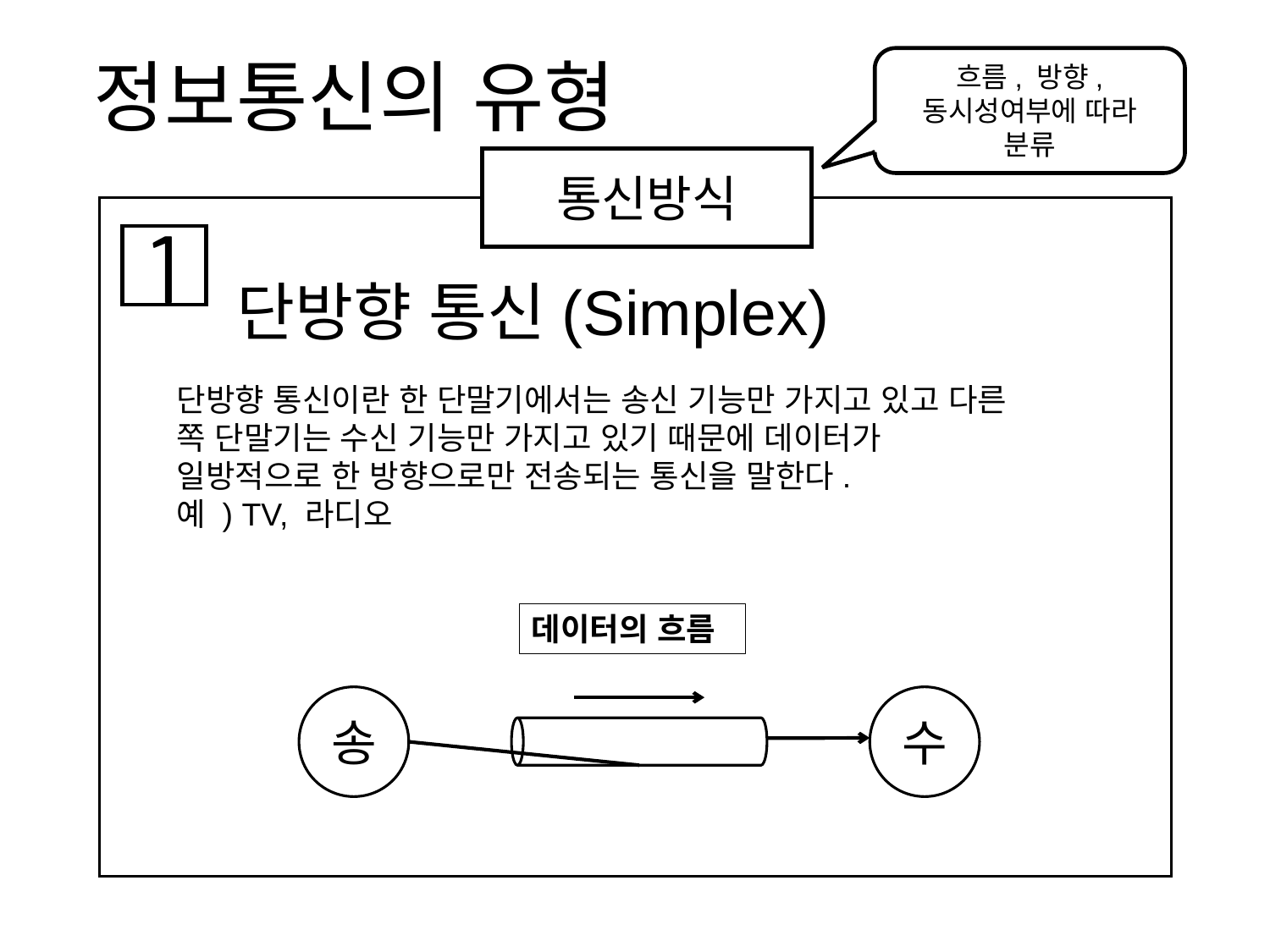

정보통신의 유형
흐름, 방향,
동시성여부에 따라 분류
통신방식

1
 단방향 통신(Simplex)
단방향 통신이란 한 단말기에서는 송신 기능만 가지고 있고 다른
쪽 단말기는 수신 기능만 가지고 있기 때문에 데이터가
일방적으로 한 방향으로만 전송되는 통신을 말한다.
예 ) TV, 라디오
데이터의 흐름

송
수